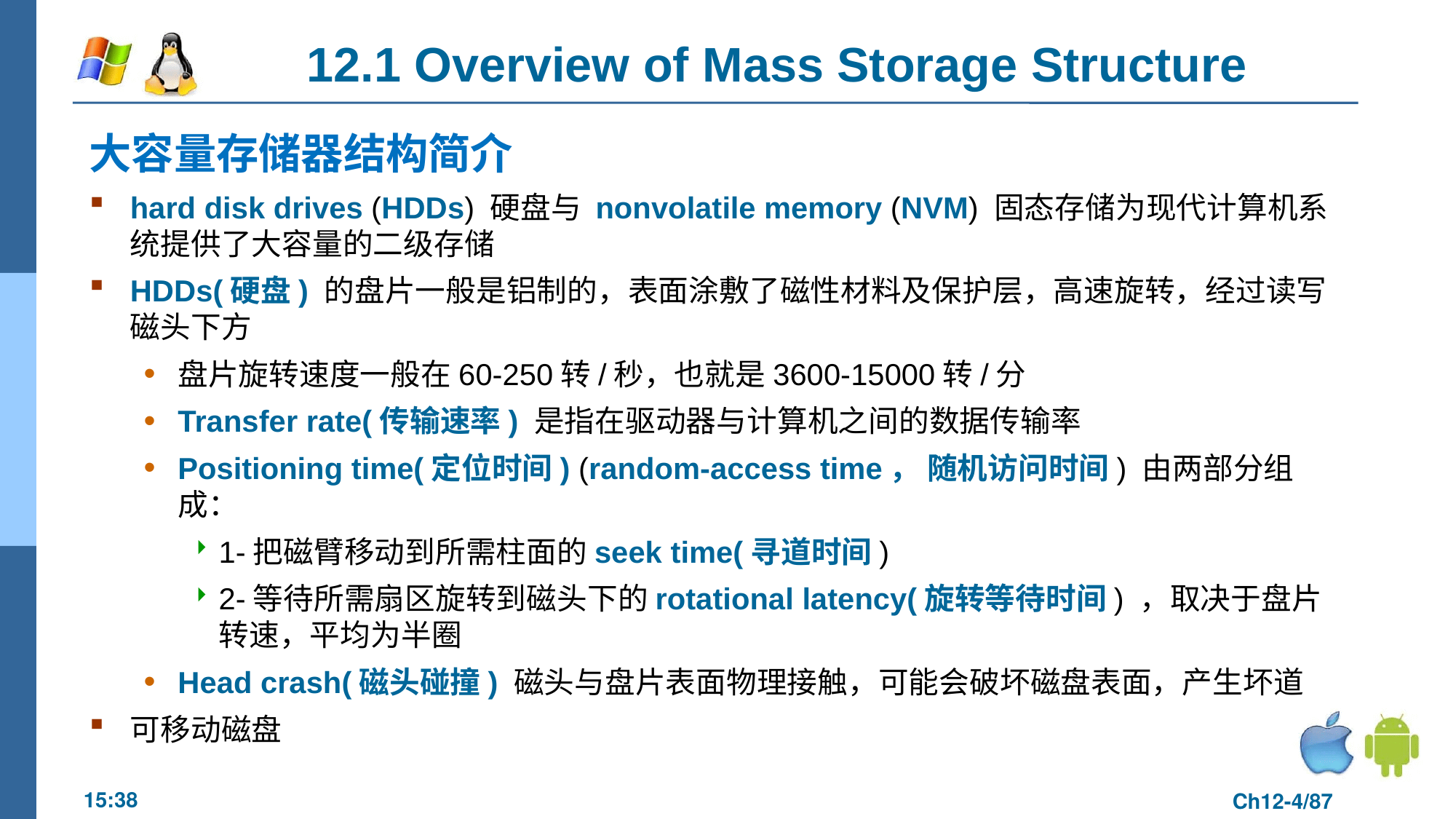

# 12.1 Overview of Mass Storage Structure
大容量存储器结构简介
hard disk drives (HDDs) 硬盘与 nonvolatile memory (NVM) 固态存储为现代计算机系统提供了大容量的二级存储
HDDs(硬盘) 的盘片一般是铝制的，表面涂敷了磁性材料及保护层，高速旋转，经过读写磁头下方
盘片旋转速度一般在60-250转/秒，也就是3600-15000转/分
Transfer rate(传输速率) 是指在驱动器与计算机之间的数据传输率
Positioning time(定位时间) (random-access time， 随机访问时间) 由两部分组成：
1-把磁臂移动到所需柱面的seek time(寻道时间)
2-等待所需扇区旋转到磁头下的rotational latency(旋转等待时间) ，取决于盘片转速，平均为半圈
Head crash(磁头碰撞) 磁头与盘片表面物理接触，可能会破坏磁盘表面，产生坏道
可移动磁盘